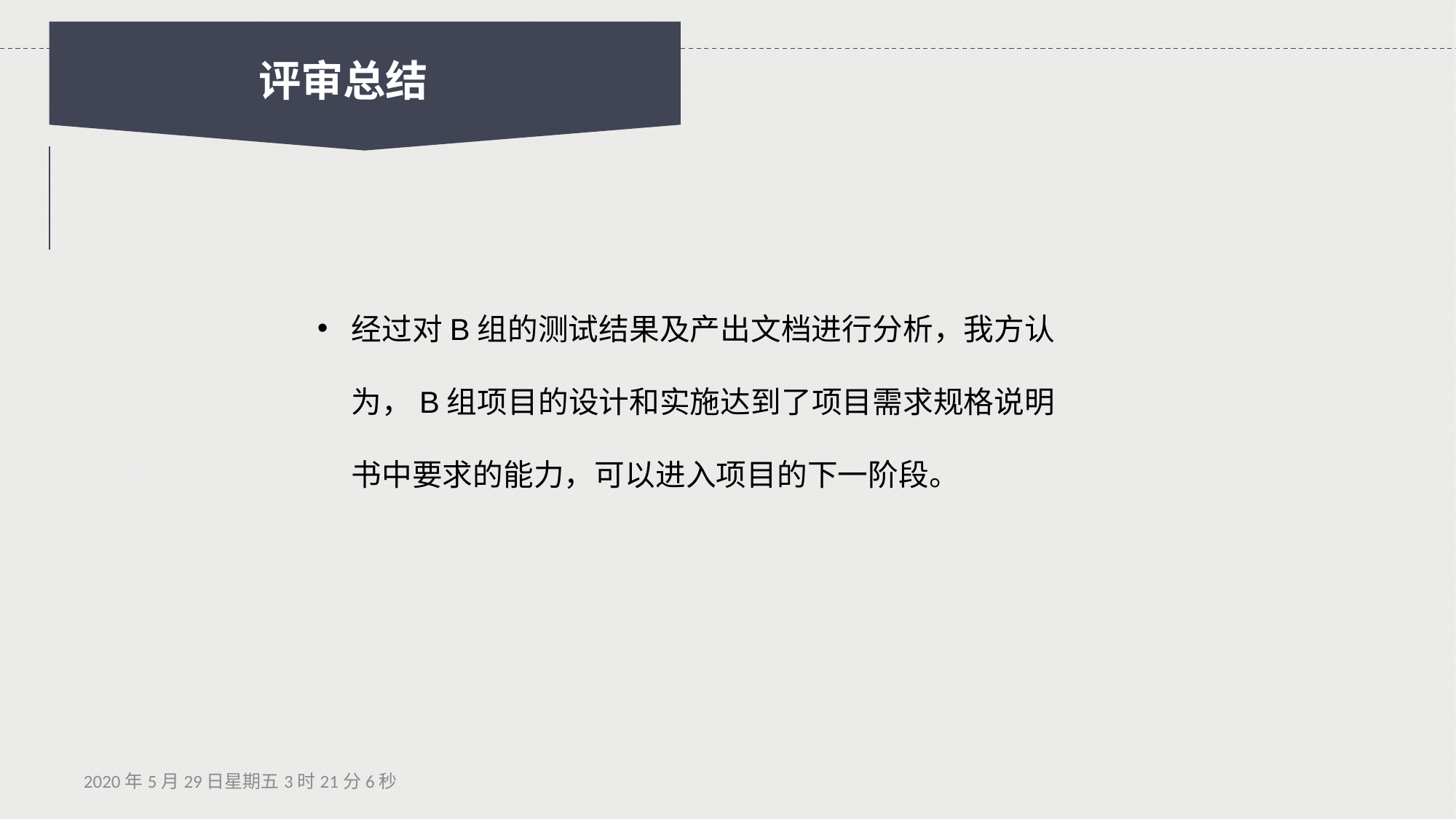

评审总结
经过对B组的测试结果及产出文档进行分析，我方认为，B组项目的设计和实施达到了项目需求规格说明书中要求的能力，可以进入项目的下一阶段。

2020年5月29日星期五3时21分6秒